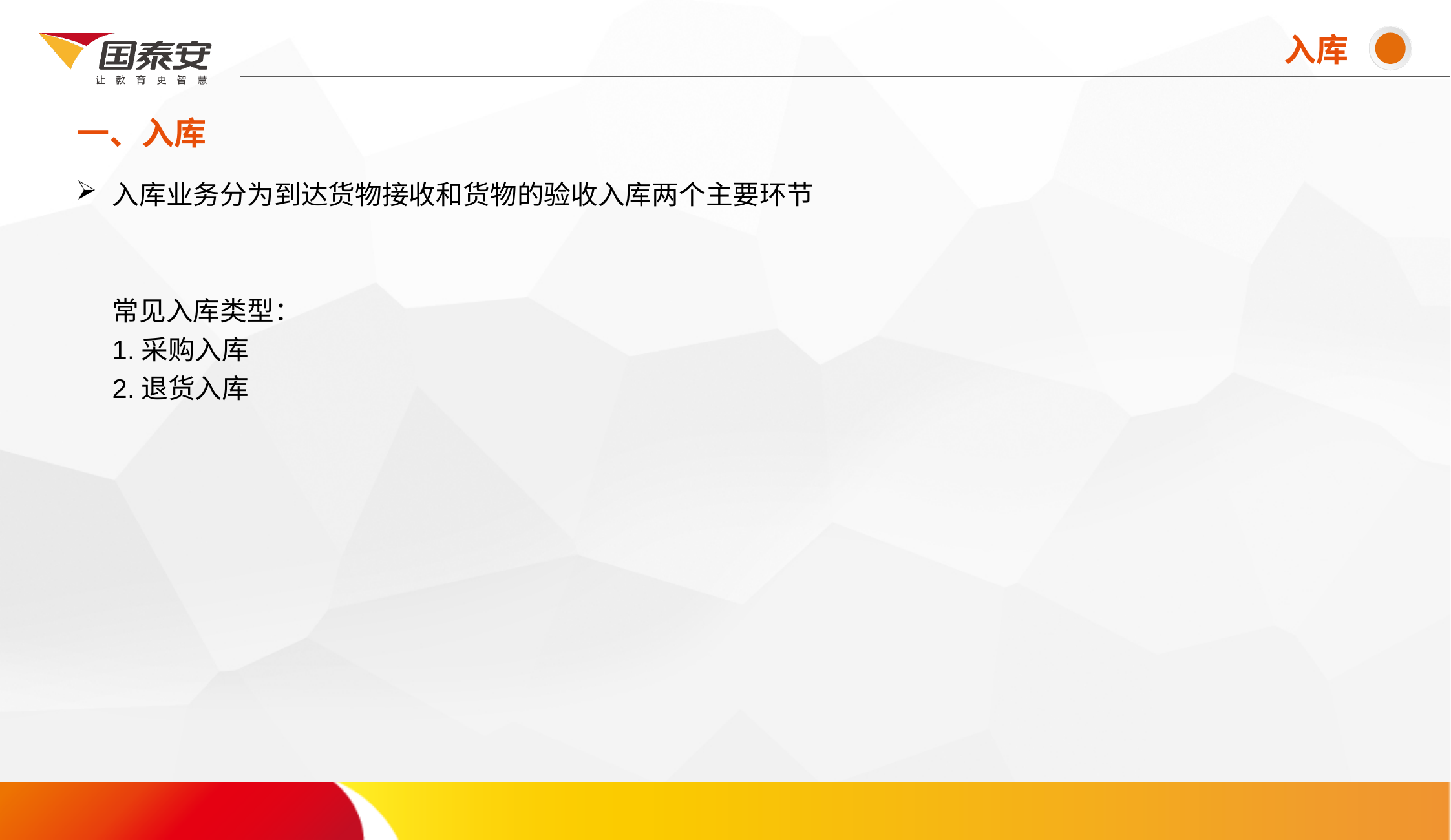

入库
一、入库
# 入库业务分为到达货物接收和货物的验收入库两个主要环节 常见入库类型： 1.采购入库 2.退货入库